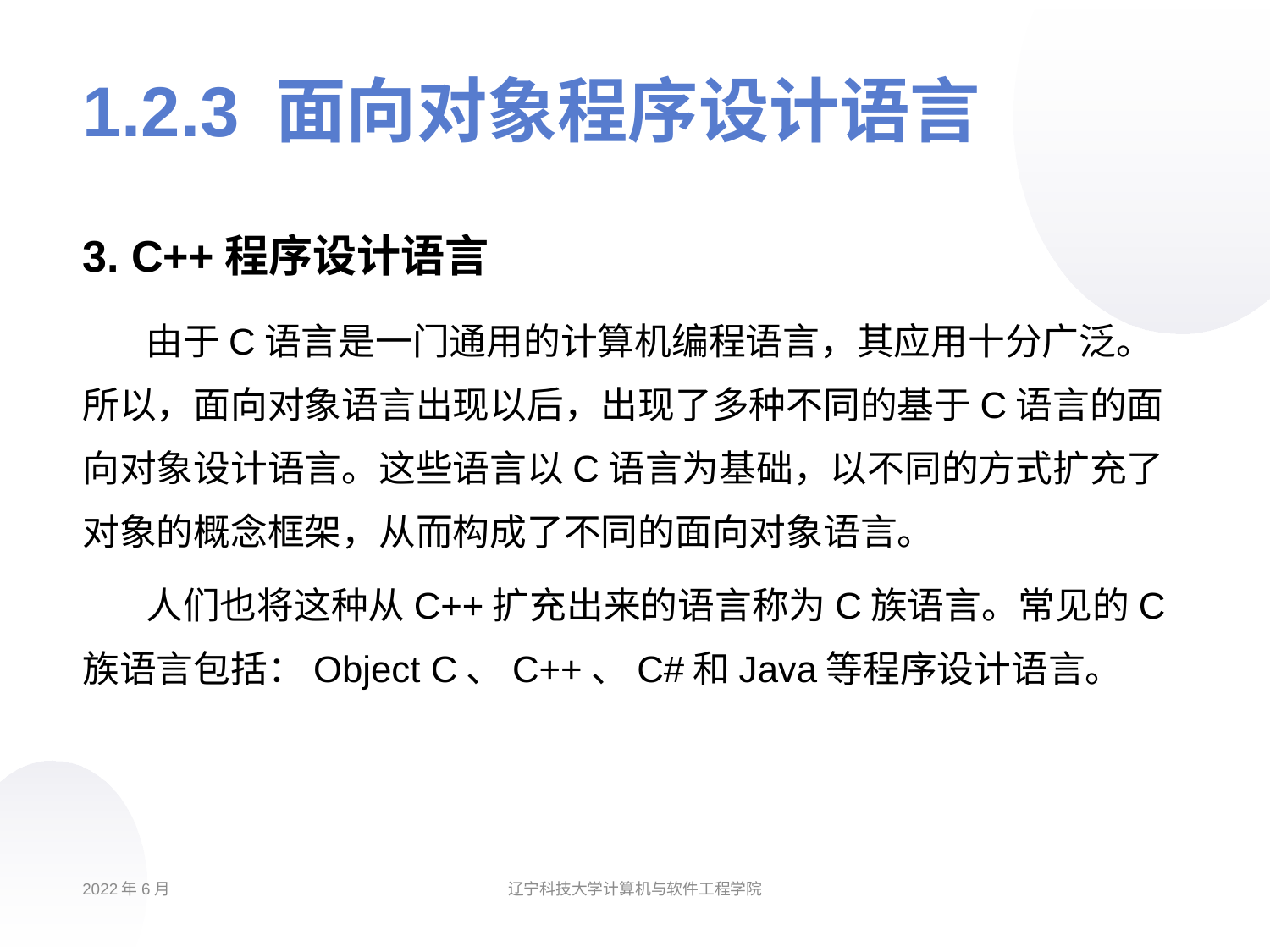

# 1.2.3 面向对象程序设计语言
3. C++程序设计语言
由于C语言是一门通用的计算机编程语言，其应用十分广泛。所以，面向对象语言出现以后，出现了多种不同的基于C语言的面向对象设计语言。这些语言以C语言为基础，以不同的方式扩充了对象的概念框架，从而构成了不同的面向对象语言。
人们也将这种从C++扩充出来的语言称为C族语言。常见的C族语言包括：Object C、C++、C#和Java等程序设计语言。

2022年6月
辽宁科技大学计算机与软件工程学院
109